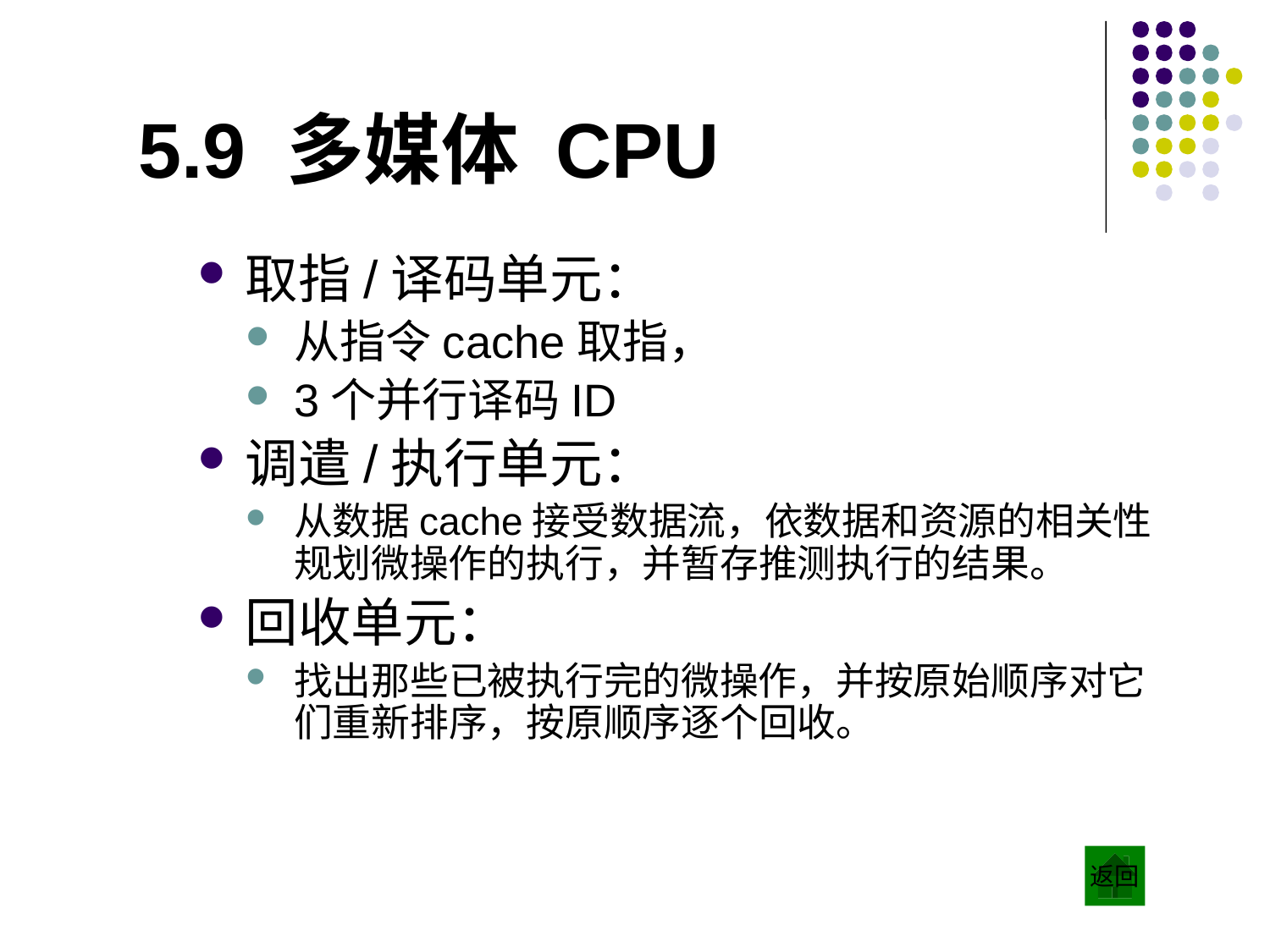

5.9 多媒体 CPU
取指/译码单元：
从指令cache取指，
3个并行译码ID
调遣/执行单元：
从数据cache接受数据流，依数据和资源的相关性规划微操作的执行，并暂存推测执行的结果。
回收单元：
找出那些已被执行完的微操作，并按原始顺序对它们重新排序，按原顺序逐个回收。
返回
57